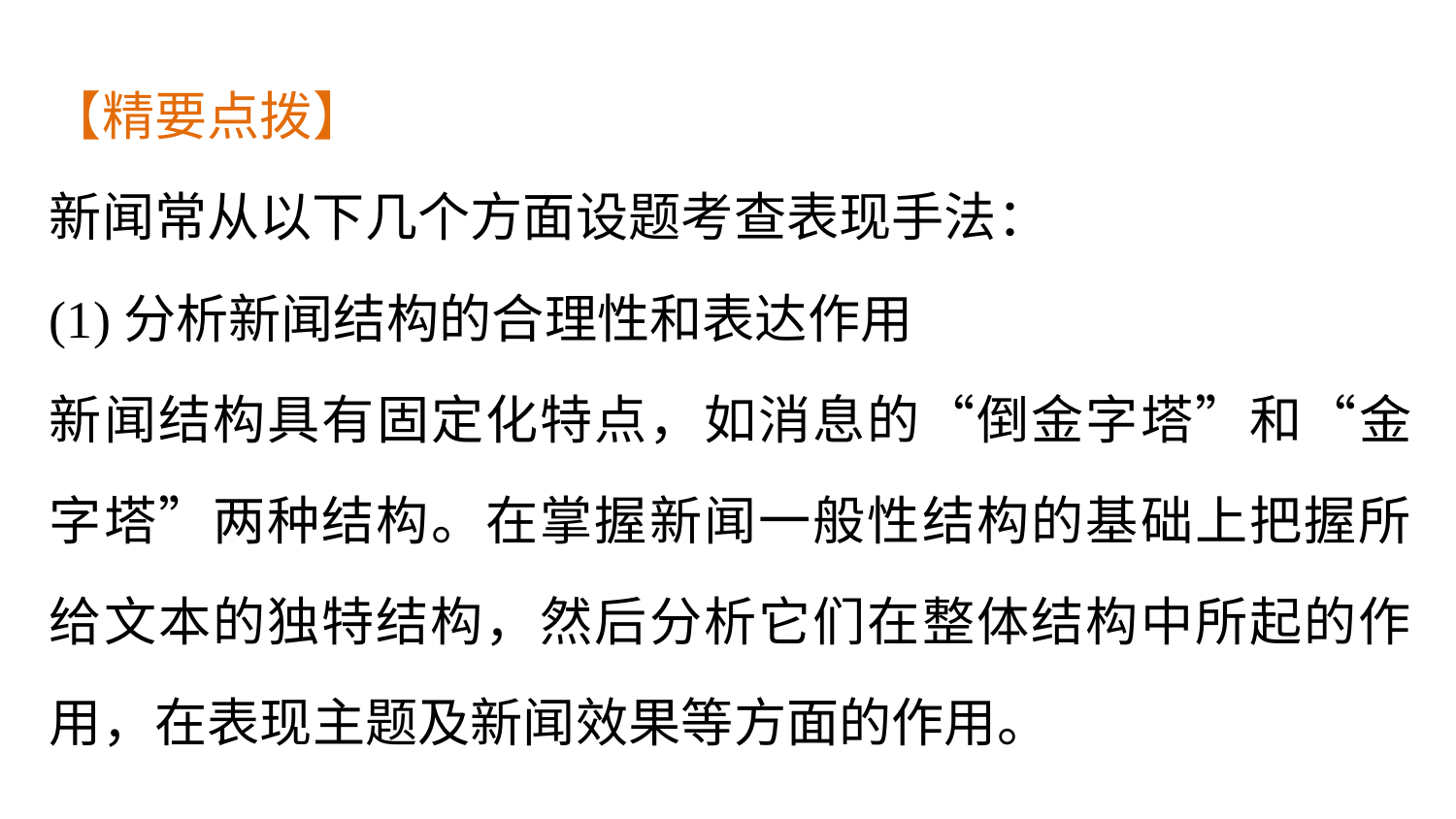

【精要点拨】
新闻常从以下几个方面设题考查表现手法：
(1)分析新闻结构的合理性和表达作用
新闻结构具有固定化特点，如消息的“倒金字塔”和“金字塔”两种结构。在掌握新闻一般性结构的基础上把握所给文本的独特结构，然后分析它们在整体结构中所起的作用，在表现主题及新闻效果等方面的作用。